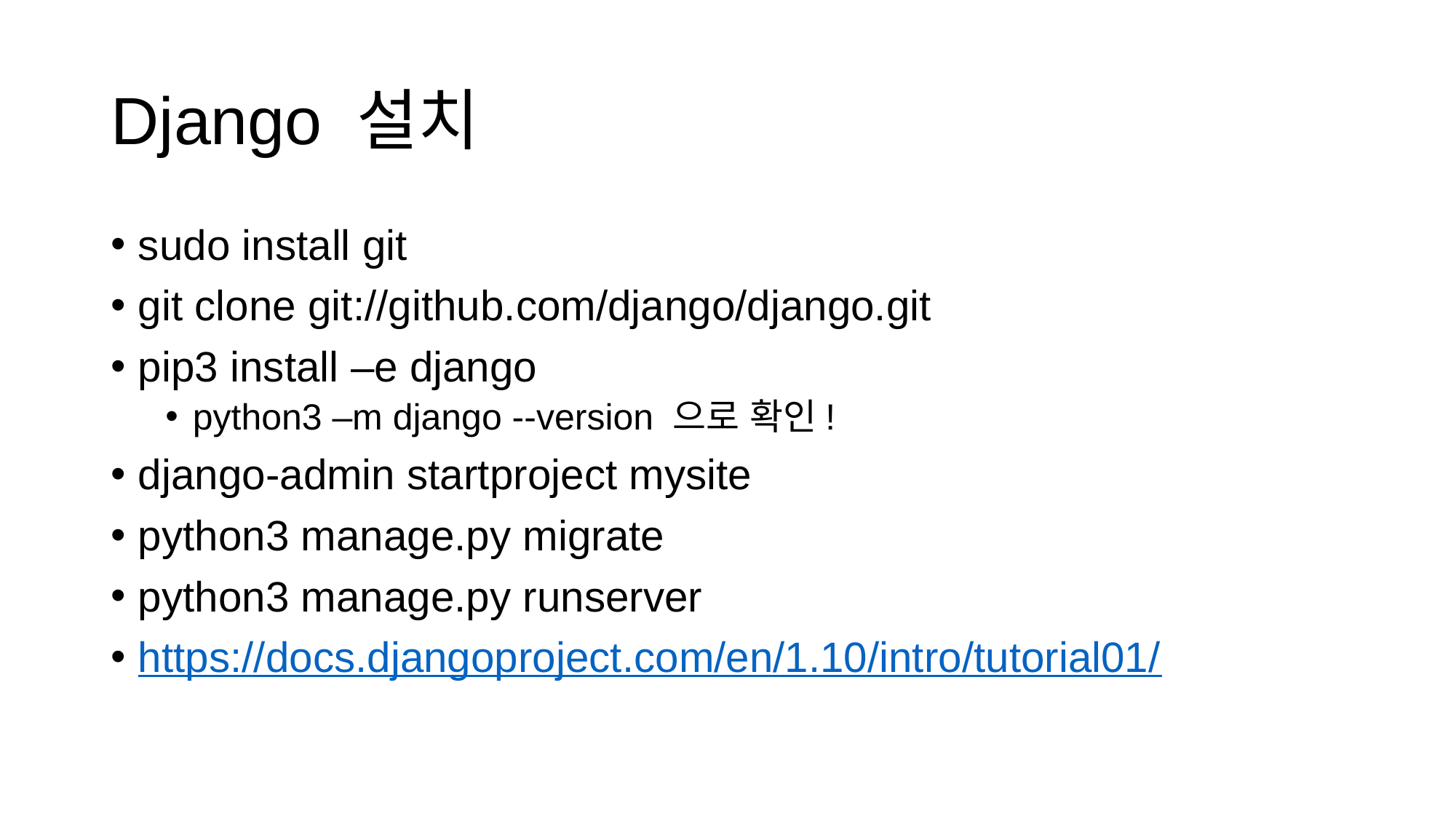

# Django 설치
sudo install git
git clone git://github.com/django/django.git
pip3 install –e django
python3 –m django --version 으로 확인!
django-admin startproject mysite
python3 manage.py migrate
python3 manage.py runserver
https://docs.djangoproject.com/en/1.10/intro/tutorial01/